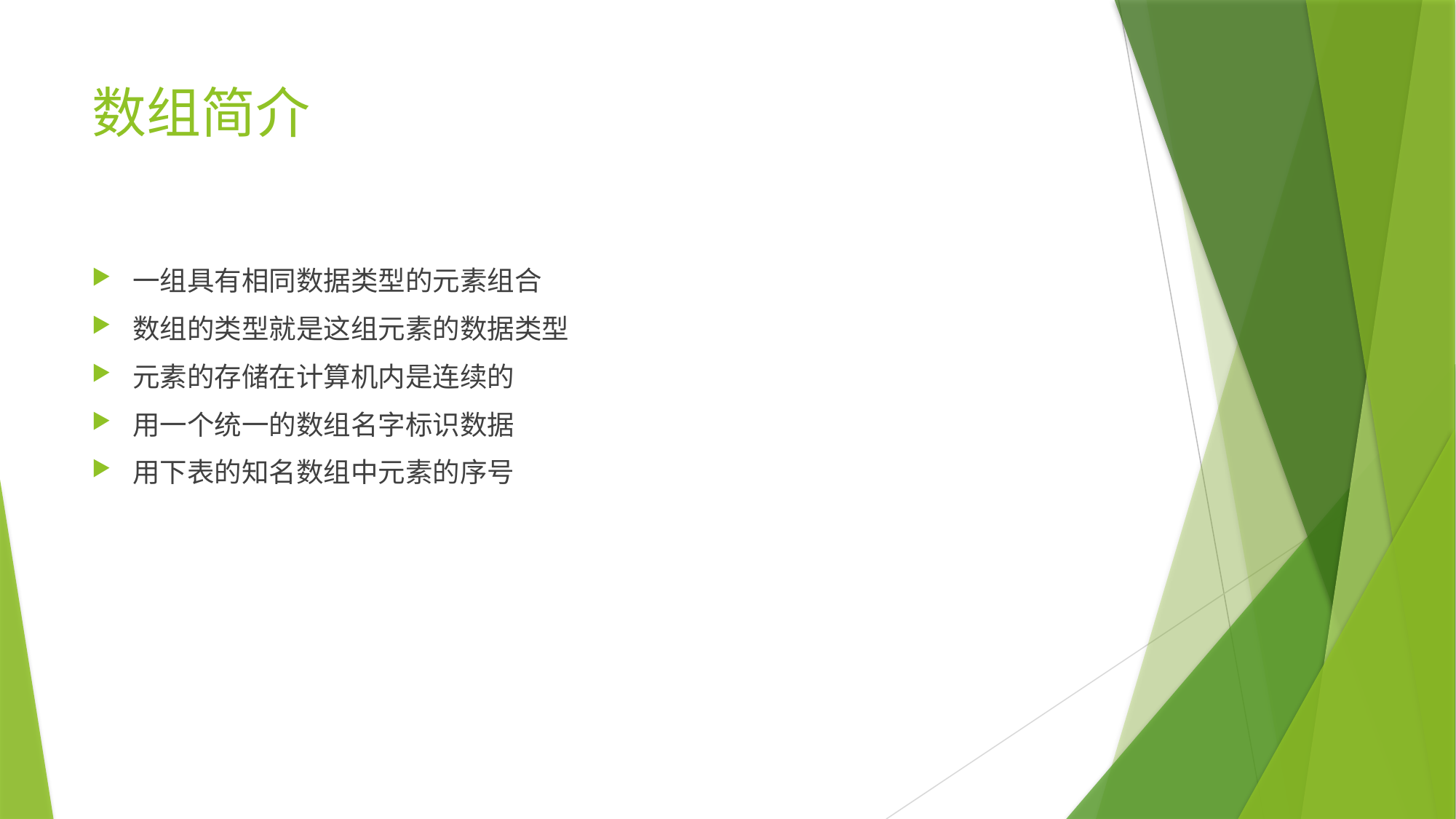

# 数组简介
一组具有相同数据类型的元素组合
数组的类型就是这组元素的数据类型
元素的存储在计算机内是连续的
用一个统一的数组名字标识数据
用下表的知名数组中元素的序号